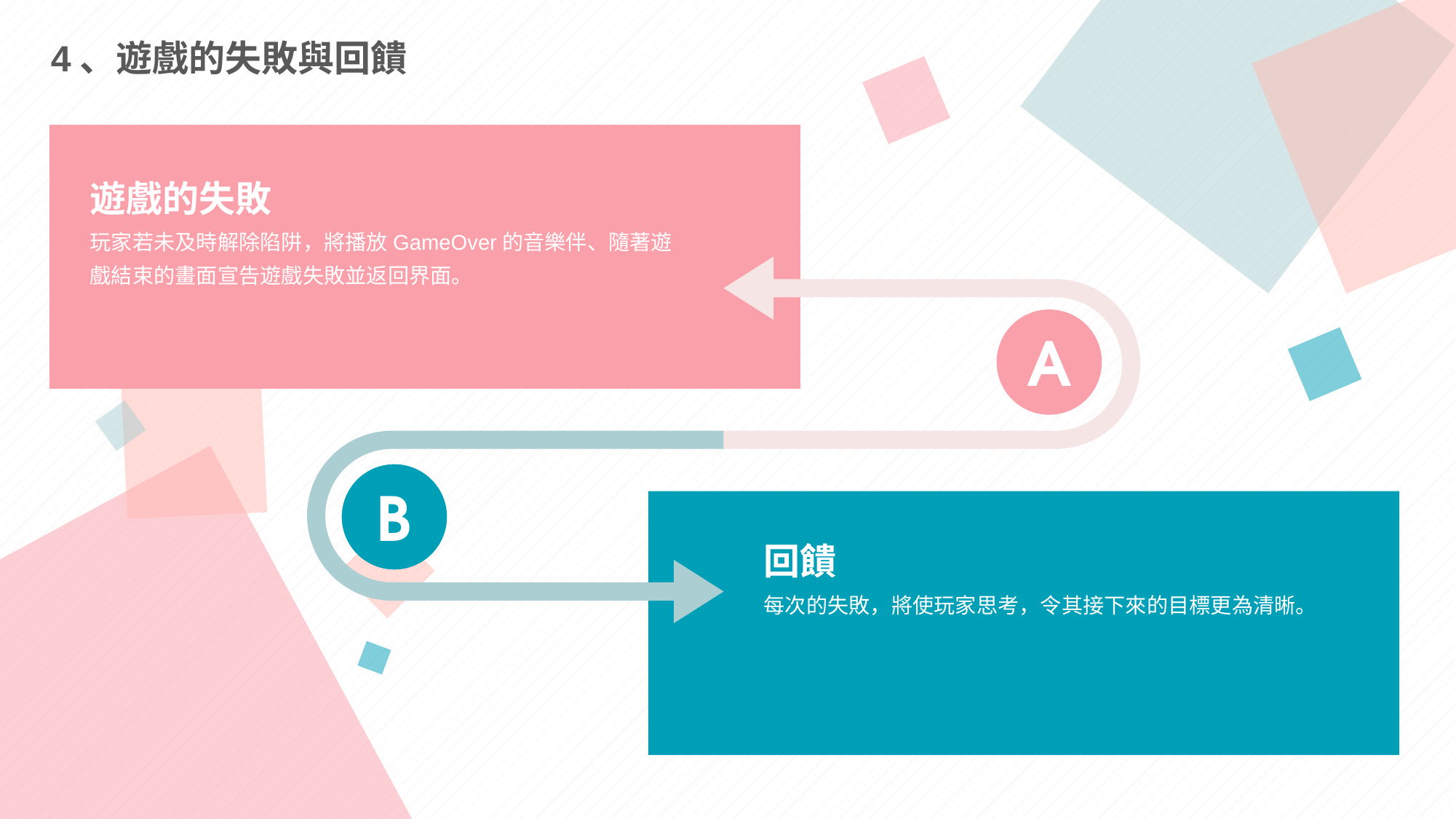

4、遊戲的失敗與回饋

遊戲的失敗
玩家若未及時解除陷阱，將播放GameOver的音樂伴、隨著遊戲結束的畫面宣告遊戲失敗並返回界面。
A

B

回饋
每次的失敗，將使玩家思考，令其接下來的目標更為清晰。